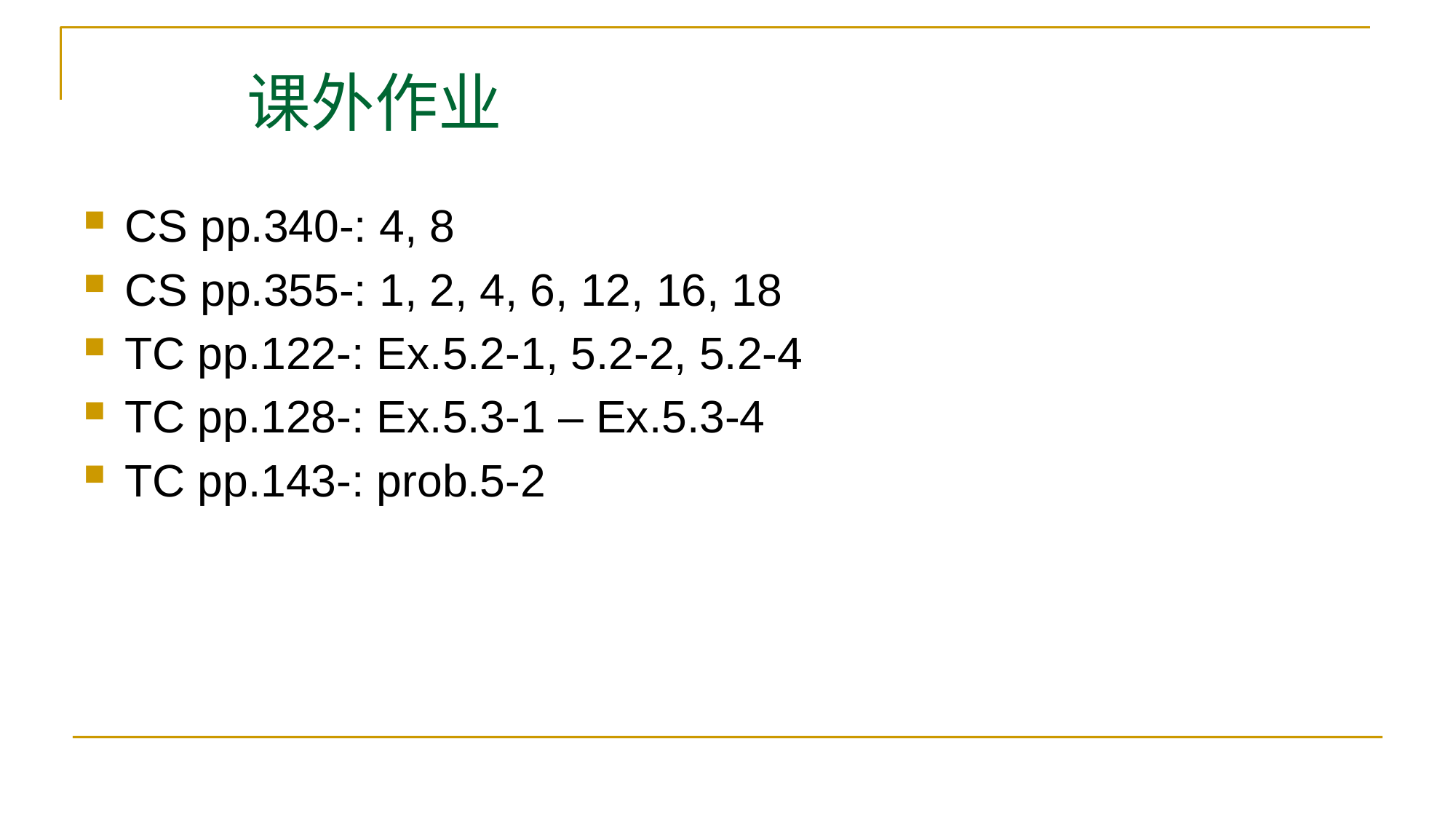

# 课外作业
CS pp.340-: 4, 8
CS pp.355-: 1, 2, 4, 6, 12, 16, 18
TC pp.122-: Ex.5.2-1, 5.2-2, 5.2-4
TC pp.128-: Ex.5.3-1 – Ex.5.3-4
TC pp.143-: prob.5-2